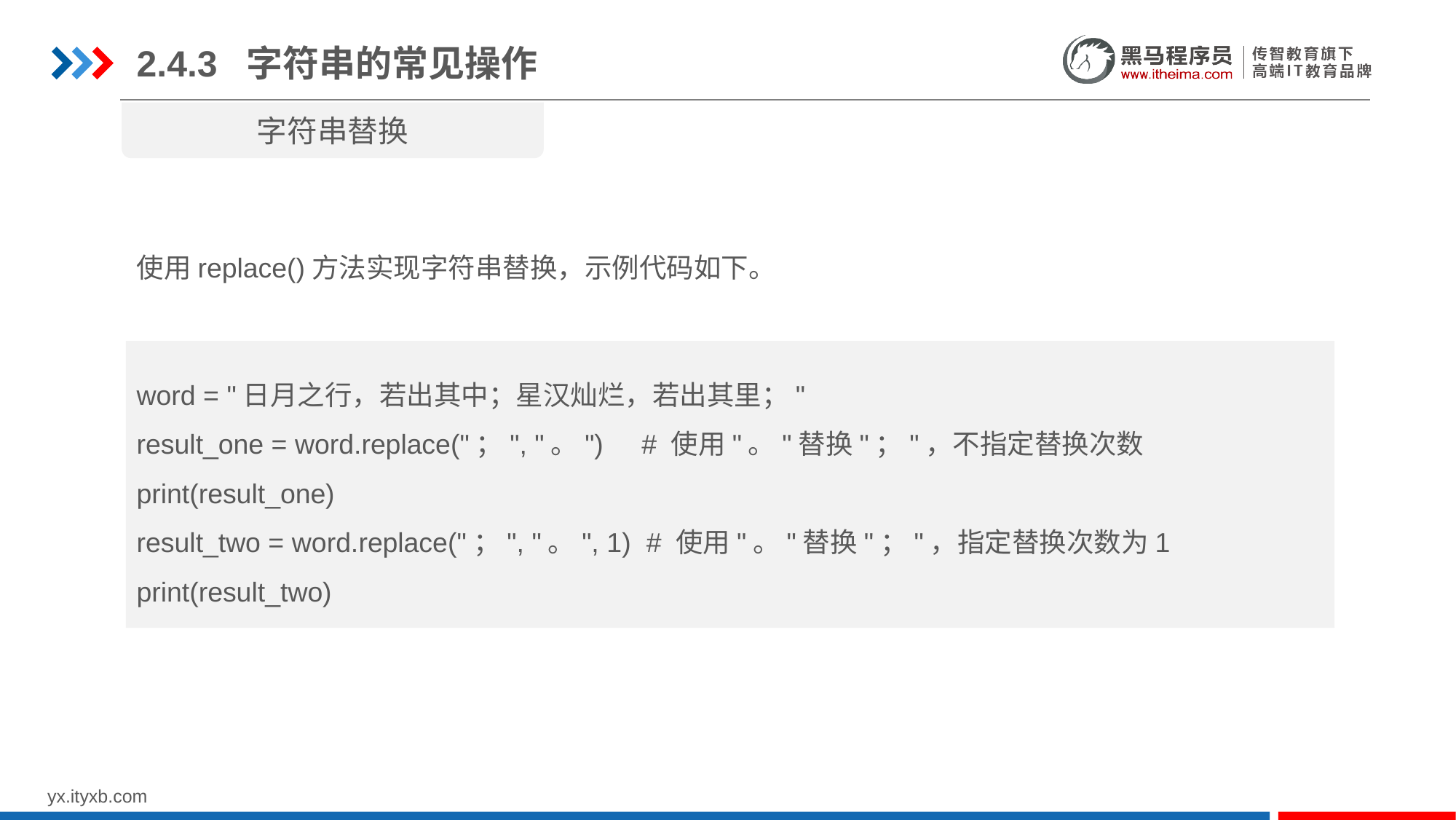

2.4.3  字符串的常见操作

字符串替换
使用replace()方法实现字符串替换，示例代码如下。
word = "日月之行，若出其中；星汉灿烂，若出其里；"
result_one = word.replace("；", "。")     # 使用"。"替换"；"，不指定替换次数
print(result_one)
result_two = word.replace("；", "。", 1)  # 使用"。"替换"；"，指定替换次数为1
print(result_two)